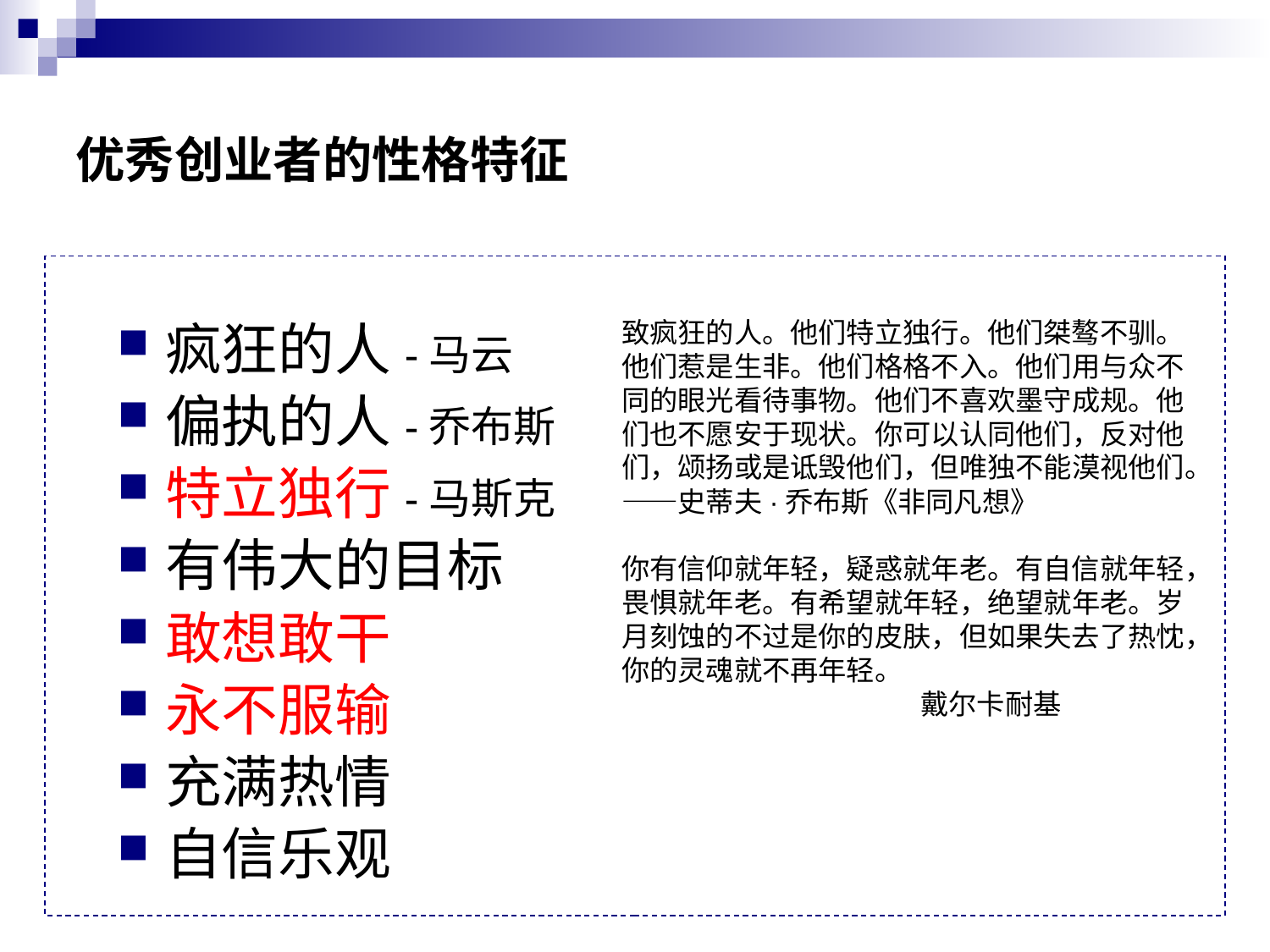

# 优秀创业者的性格特征

致疯狂的人。他们特立独行。他们桀骜不驯。他们惹是生非。他们格格不入。他们用与众不同的眼光看待事物。他们不喜欢墨守成规。他们也不愿安于现状。你可以认同他们，反对他们，颂扬或是诋毁他们，但唯独不能漠视他们。——史蒂夫·乔布斯《非同凡想》 ​​​​

你有信仰就年轻，疑惑就年老。有自信就年轻，畏惧就年老。有希望就年轻，绝望就年老。岁月刻蚀的不过是你的皮肤，但如果失去了热忱，你的灵魂就不再年轻。
                                              戴尔卡耐基
疯狂的人-马云
偏执的人-乔布斯
特立独行-马斯克
有伟大的目标
敢想敢干
永不服输
充满热情
自信乐观